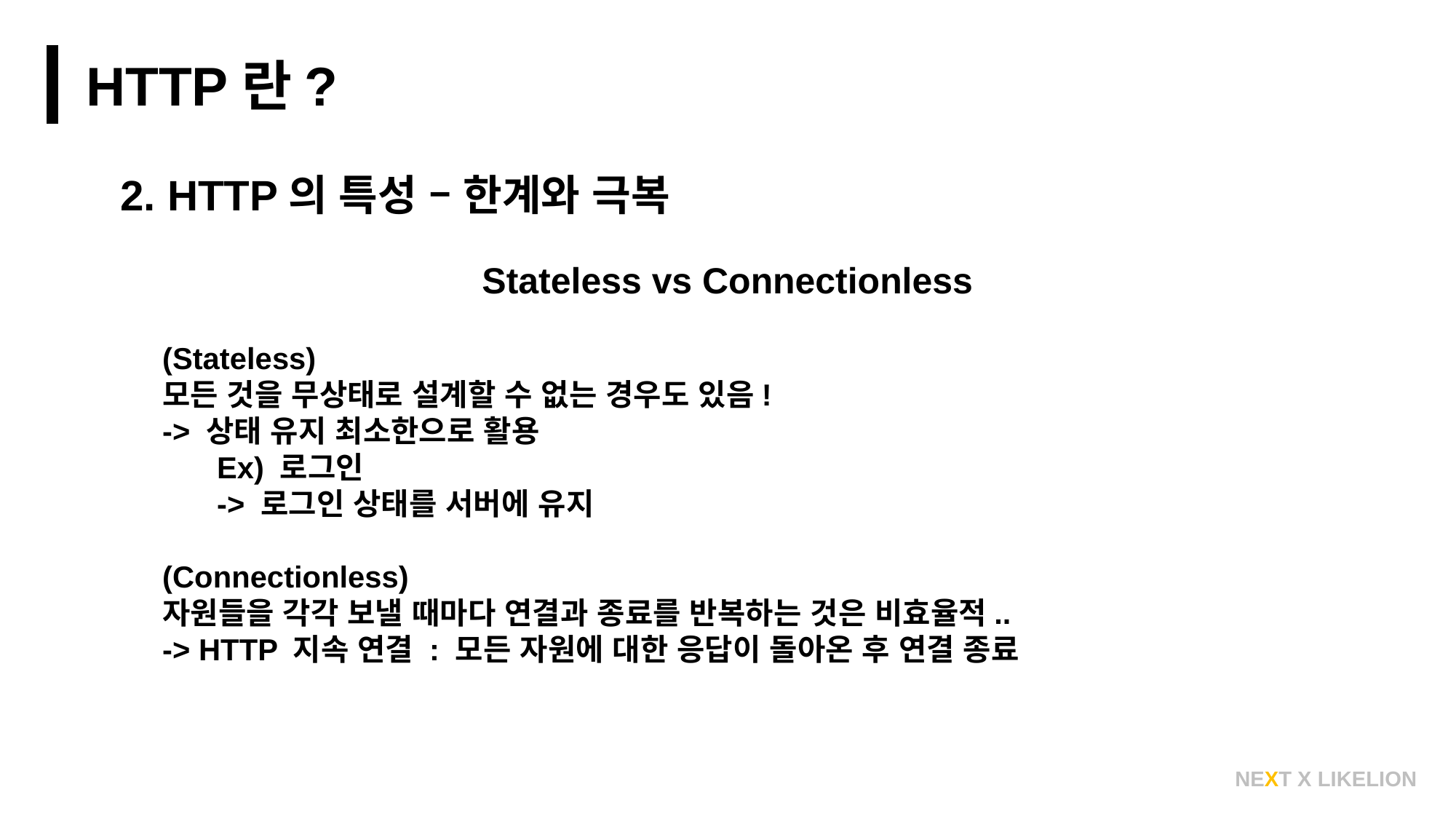

HTTP란?
2. HTTP의 특성 – 한계와 극복
Stateless vs Connectionless
(Stateless)
모든 것을 무상태로 설계할 수 없는 경우도 있음!
-> 상태 유지 최소한으로 활용
Ex) 로그인
-> 로그인 상태를 서버에 유지

(Connectionless)
자원들을 각각 보낼 때마다 연결과 종료를 반복하는 것은 비효율적..
-> HTTP 지속 연결 : 모든 자원에 대한 응답이 돌아온 후 연결 종료
NEXT X LIKELION